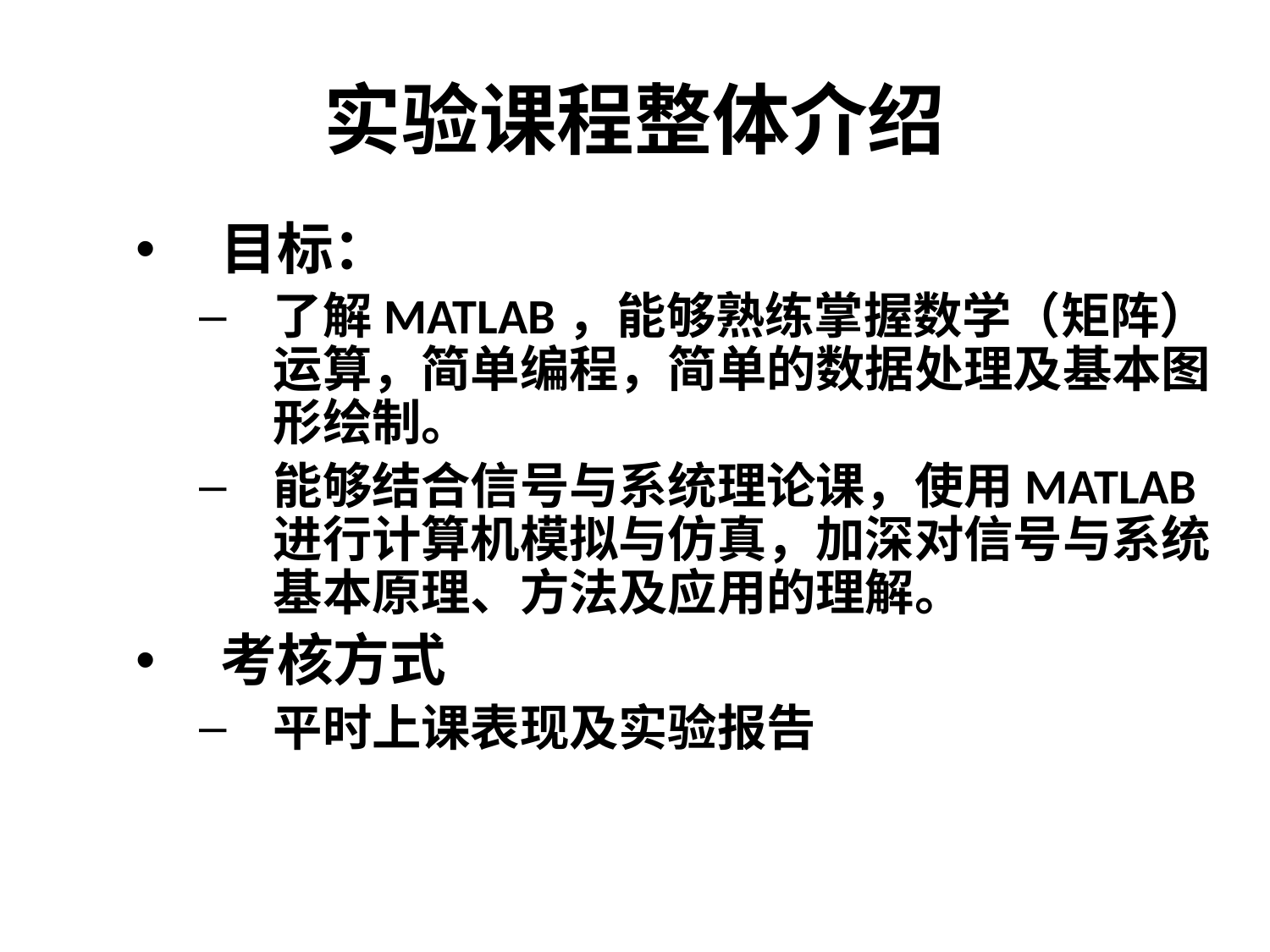

# 实验课程整体介绍
目标：
了解MATLAB，能够熟练掌握数学（矩阵）运算，简单编程，简单的数据处理及基本图形绘制。
能够结合信号与系统理论课，使用MATLAB进行计算机模拟与仿真，加深对信号与系统基本原理、方法及应用的理解。
考核方式
平时上课表现及实验报告